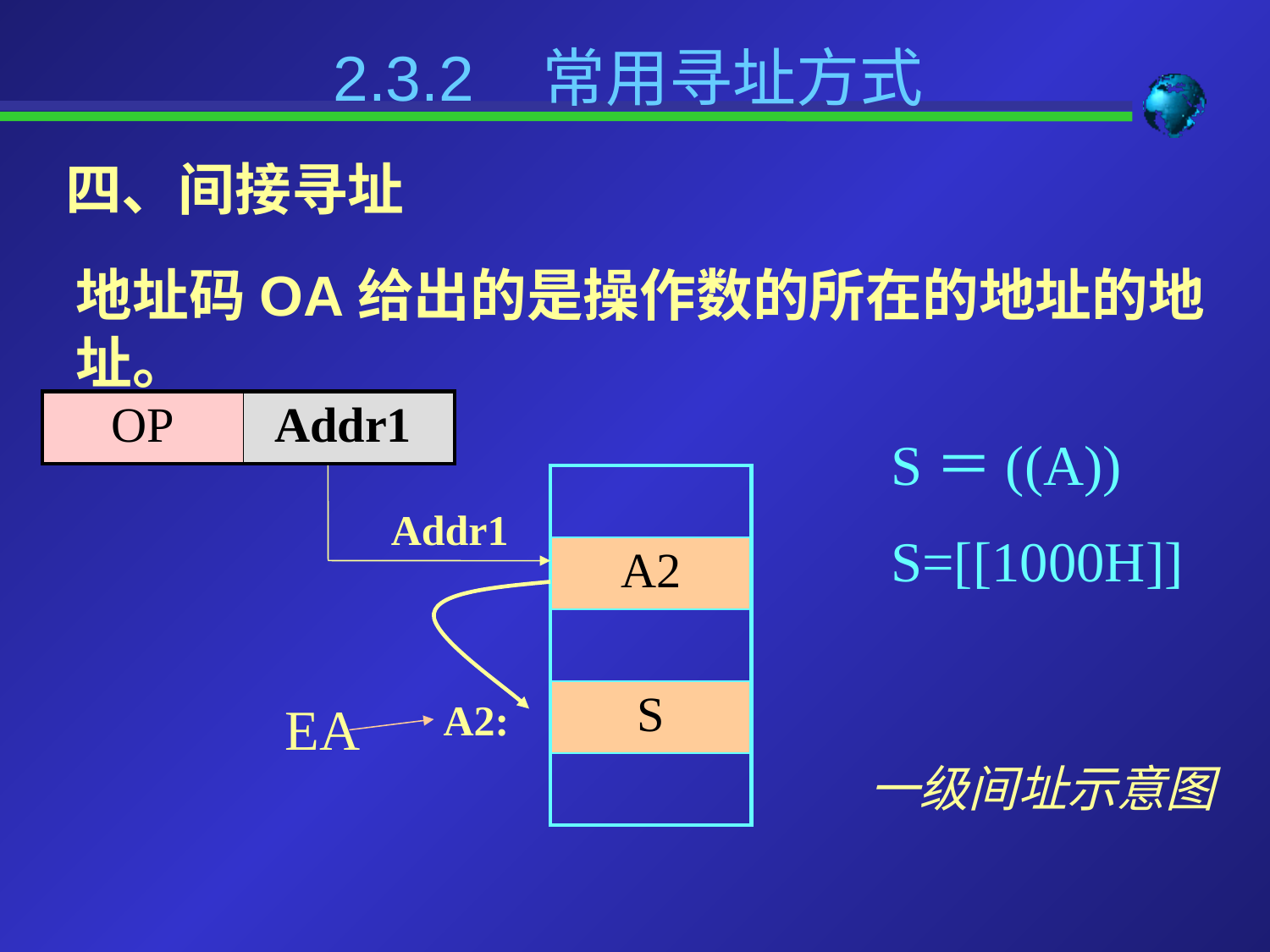

2.3.2   常用寻址方式
四、间接寻址
地址码OA给出的是操作数的所在的地址的地址。
| OP | Addr1 |
| --- | --- |
S＝((A))
S=[[1000H]]

|  |
| --- |
| A2 |
|  |
| S |
|  |
Addr1

EA
A2:

一级间址示意图
21